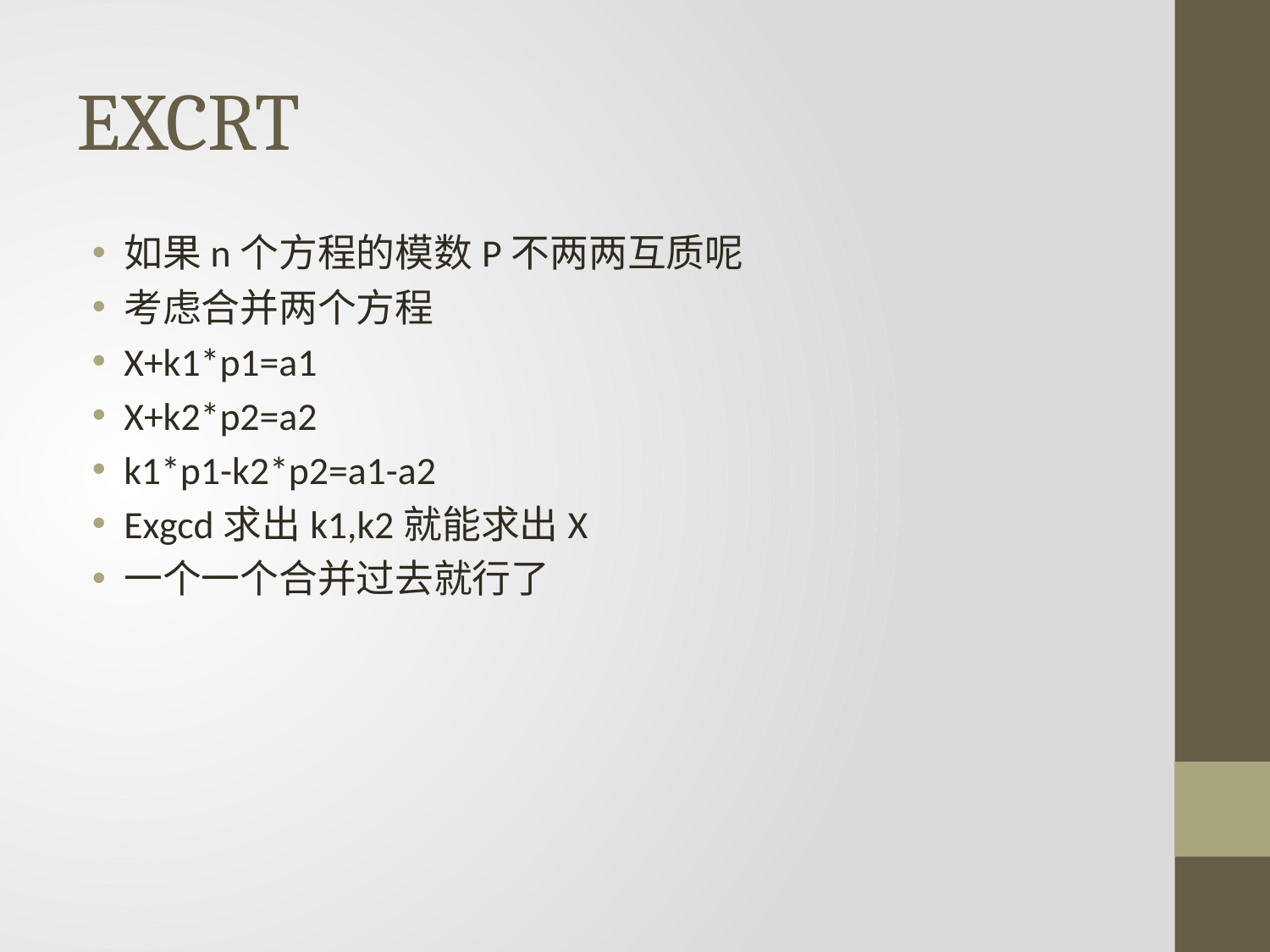

# EXCRT
如果n个方程的模数P不两两互质呢
考虑合并两个方程
X+k1*p1=a1
X+k2*p2=a2
k1*p1-k2*p2=a1-a2
Exgcd求出k1,k2就能求出X
一个一个合并过去就行了